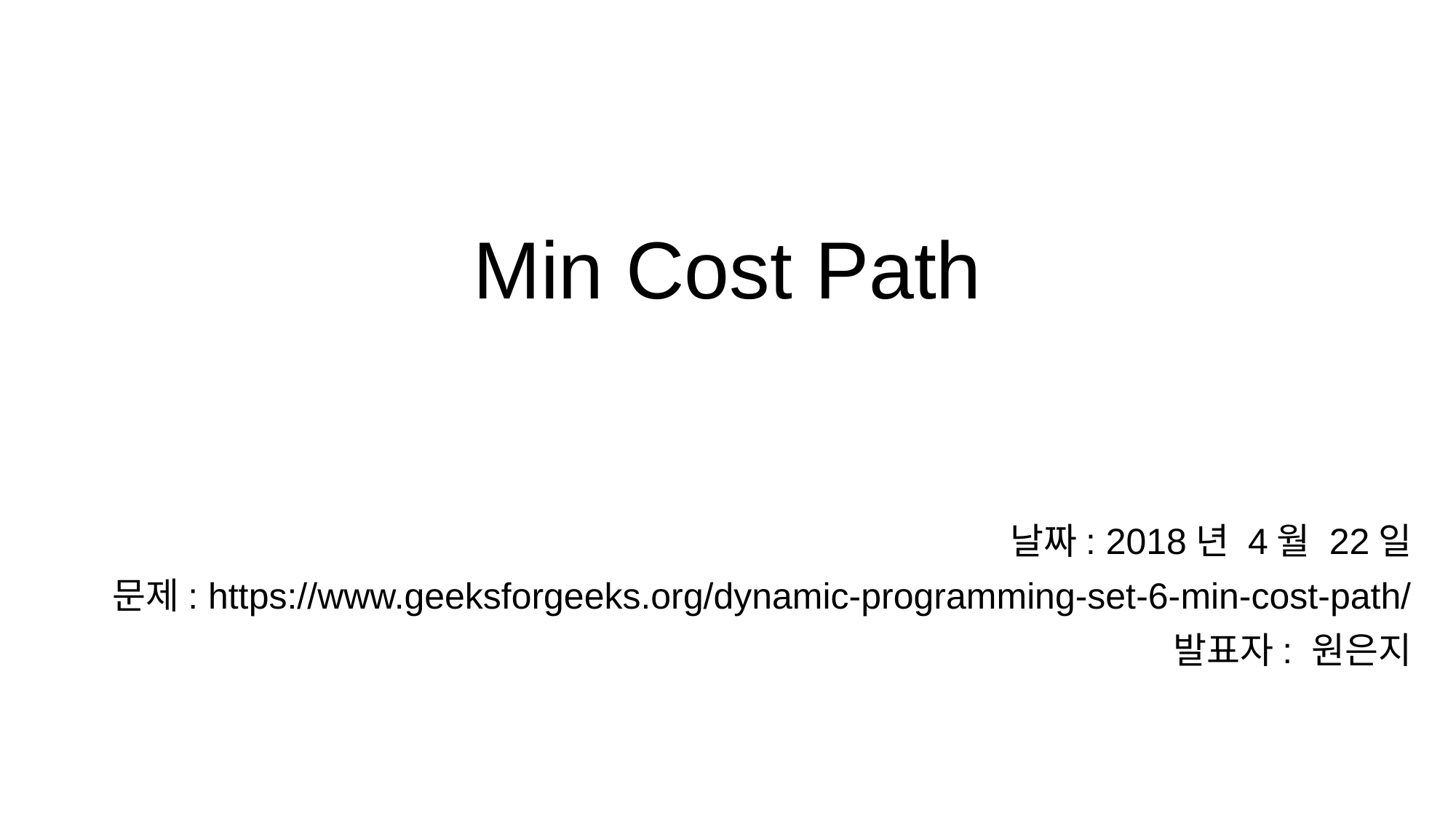

# Min Cost Path
날짜: 2018년 4월 22일
문제: https://www.geeksforgeeks.org/dynamic-programming-set-6-min-cost-path/
발표자: 원은지